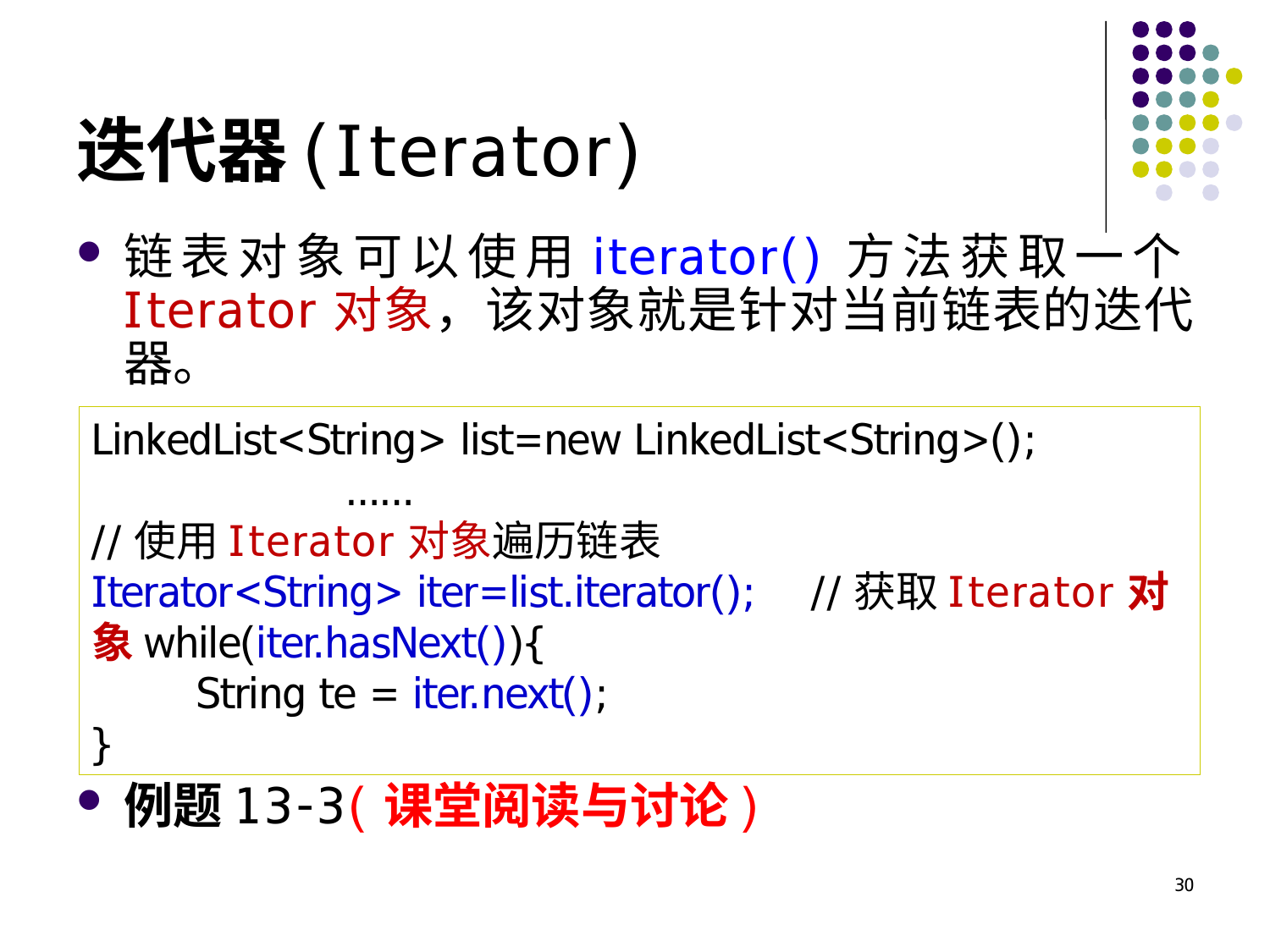

# 迭代器(Iterator)
链表对象可以使用iterator()方法获取一个Iterator对象，该对象就是针对当前链表的迭代器。

例题13-3(课堂阅读与讨论)

LinkedList<String> list=new LinkedList<String>();
		……
//使用Iterator对象遍历链表
Iterator<String> iter=list.iterator();    //获取Iterator对象while(iter.hasNext()){
        String te = iter.next();
}
30